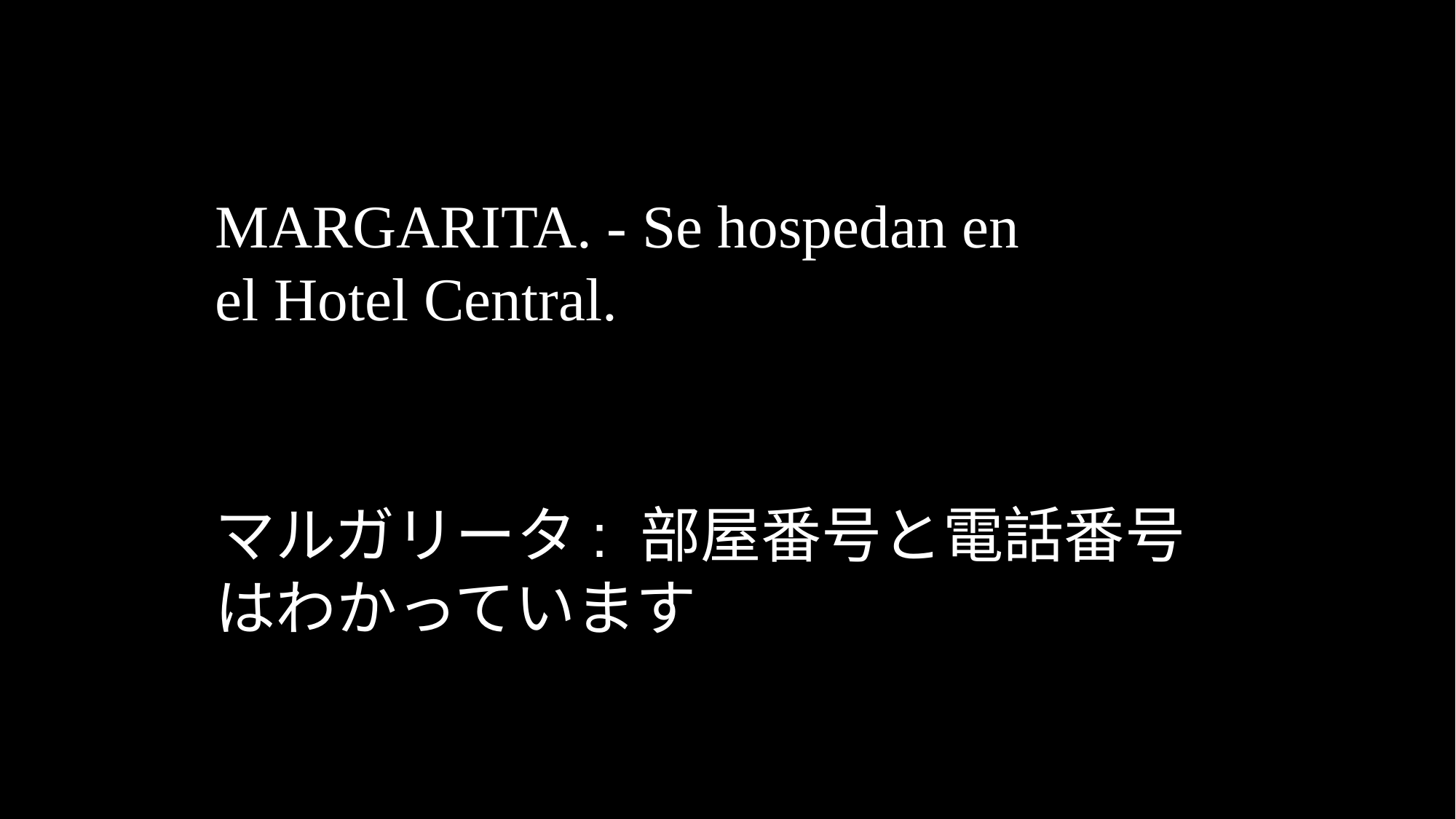

MARGARITA. - Se hospedan en el Hotel Central.

マルガリータ: 部屋番号と電話番号はわかっています